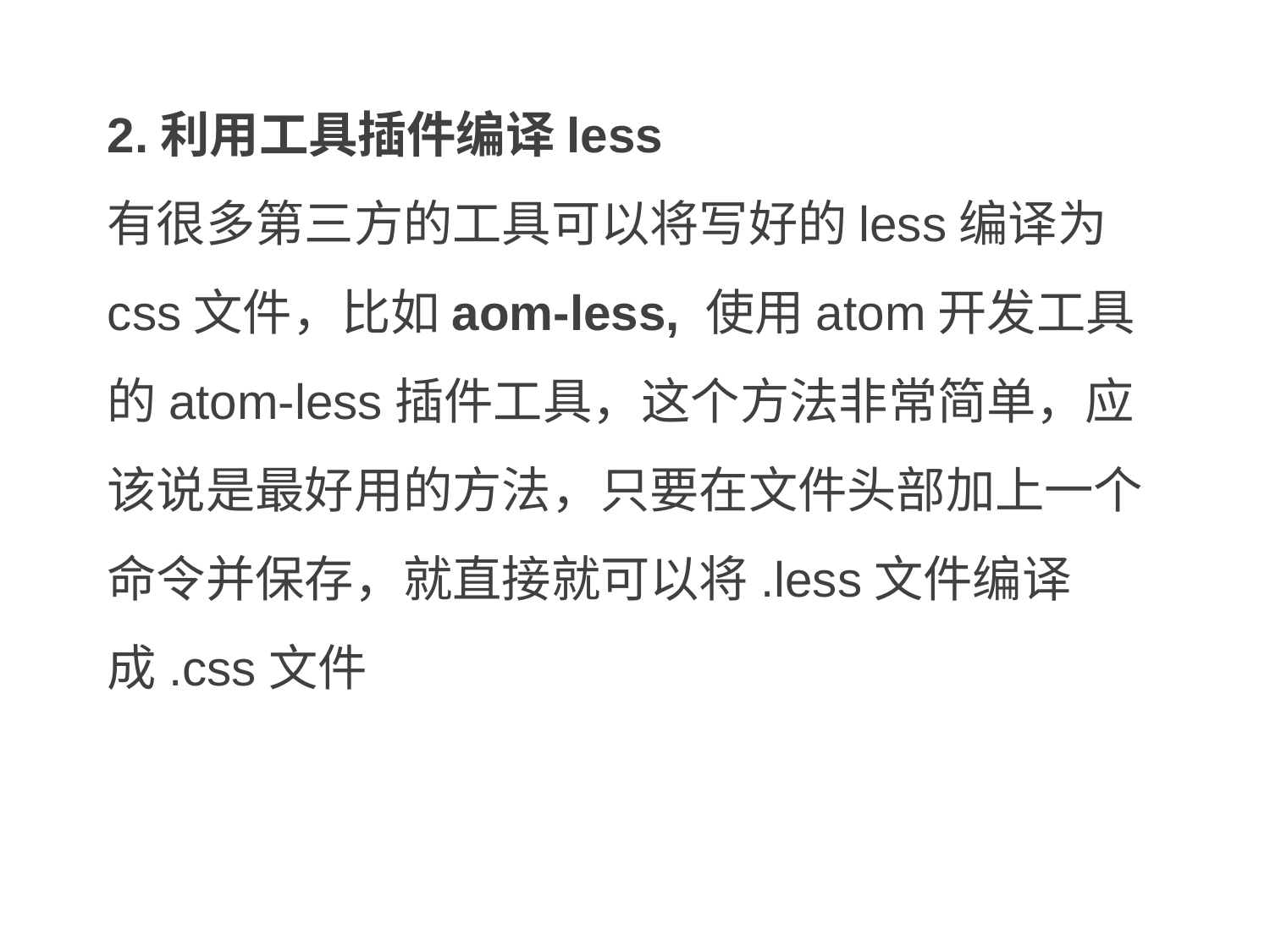

2.利用工具插件编译less
有很多第三方的工具可以将写好的less编译为css文件，比如aom-less, 使用atom开发工具的atom-less插件工具，这个方法非常简单，应该说是最好用的方法，只要在文件头部加上一个命令并保存，就直接就可以将.less文件编译成.css文件